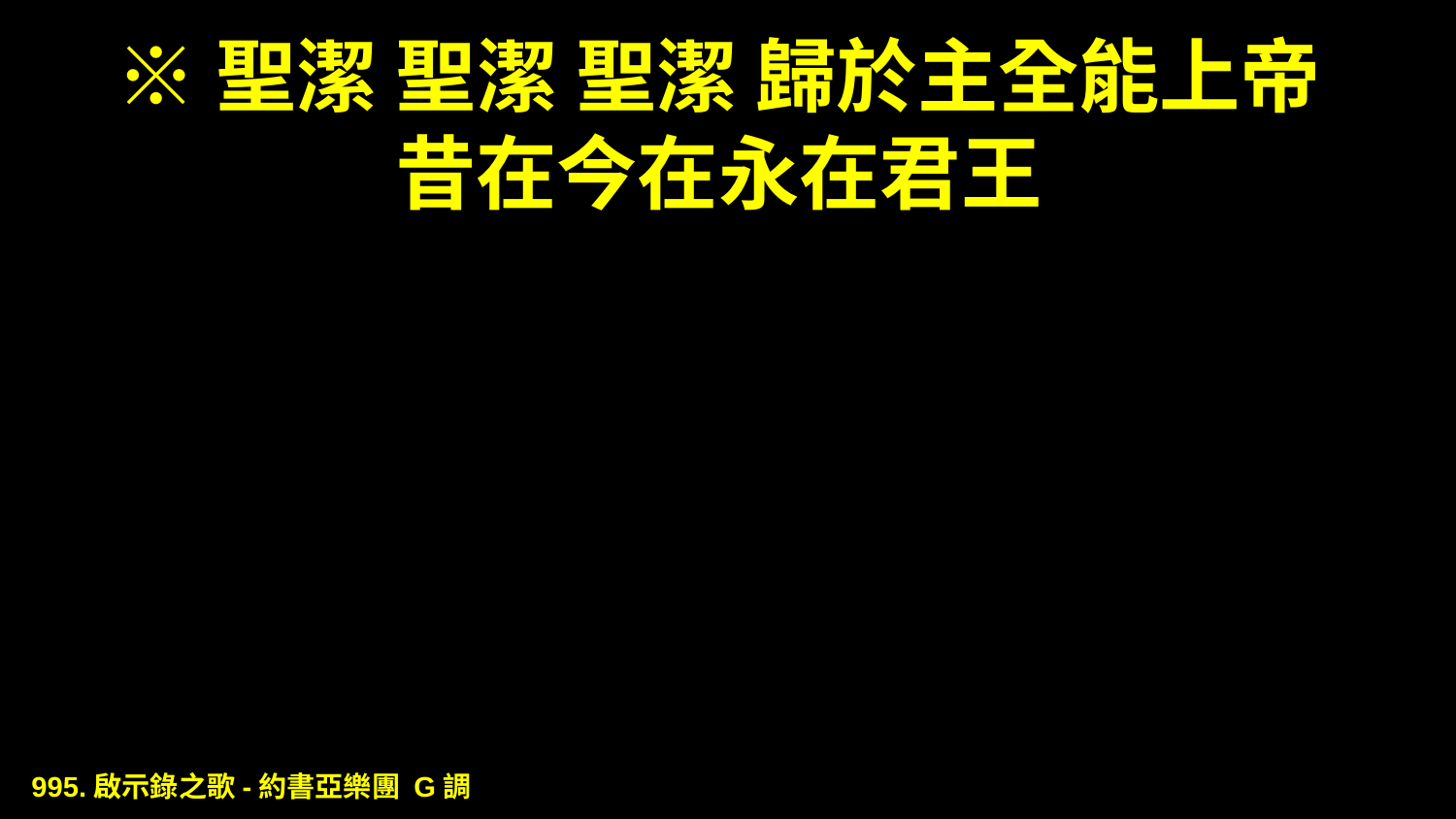

# ※聖潔 聖潔 聖潔 歸於主全能上帝 昔在今在永在君王
995.啟示錄之歌-約書亞樂團 G調